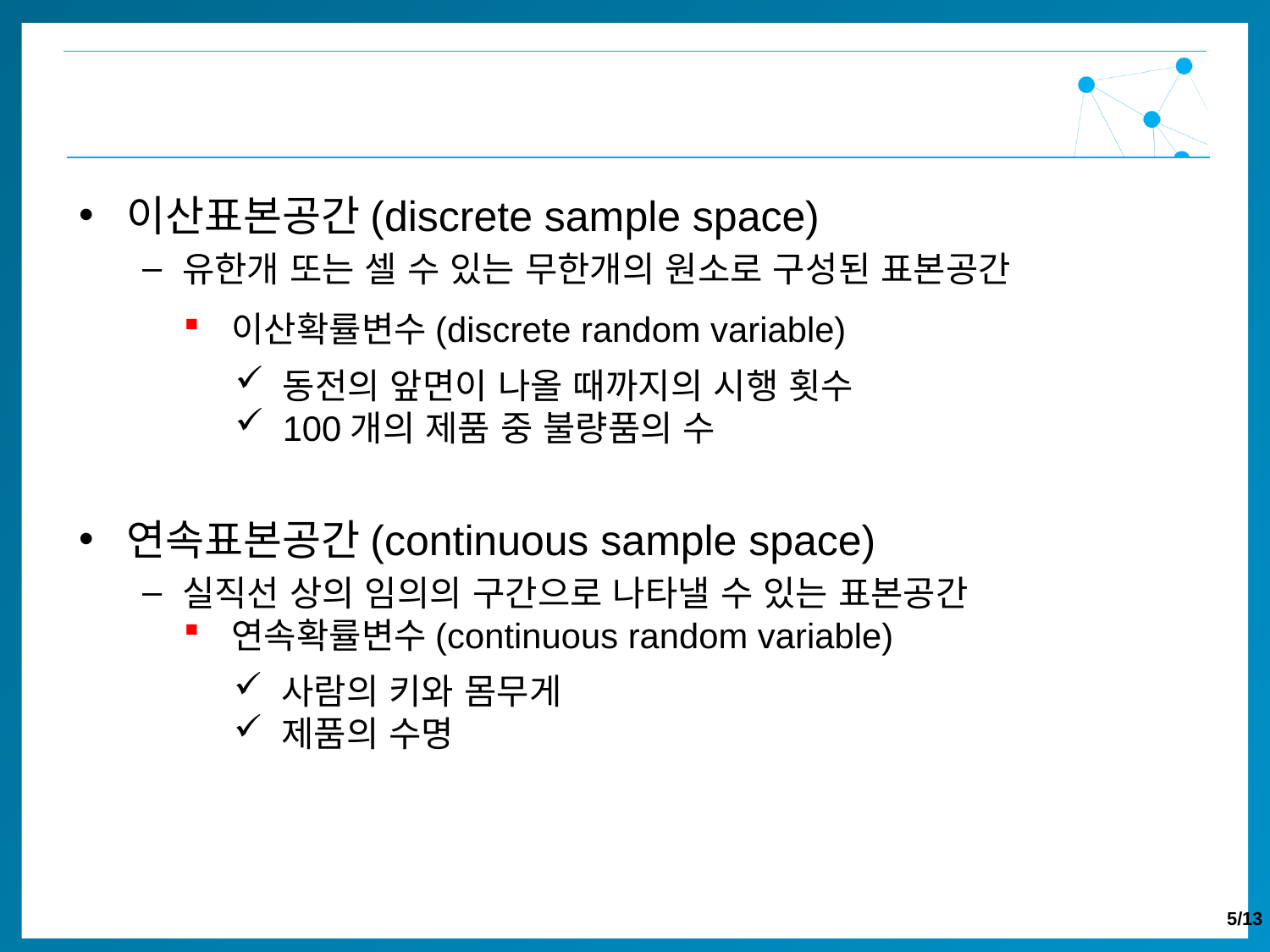

이산표본공간(discrete sample space)
유한개 또는 셀 수 있는 무한개의 원소로 구성된 표본공간

연속표본공간(continuous sample space)
실직선 상의 임의의 구간으로 나타낼 수 있는 표본공간
이산확률변수(discrete random variable)
동전의 앞면이 나올 때까지의 시행 횟수
100개의 제품 중 불량품의 수
연속확률변수(continuous random variable)
사람의 키와 몸무게
제품의 수명